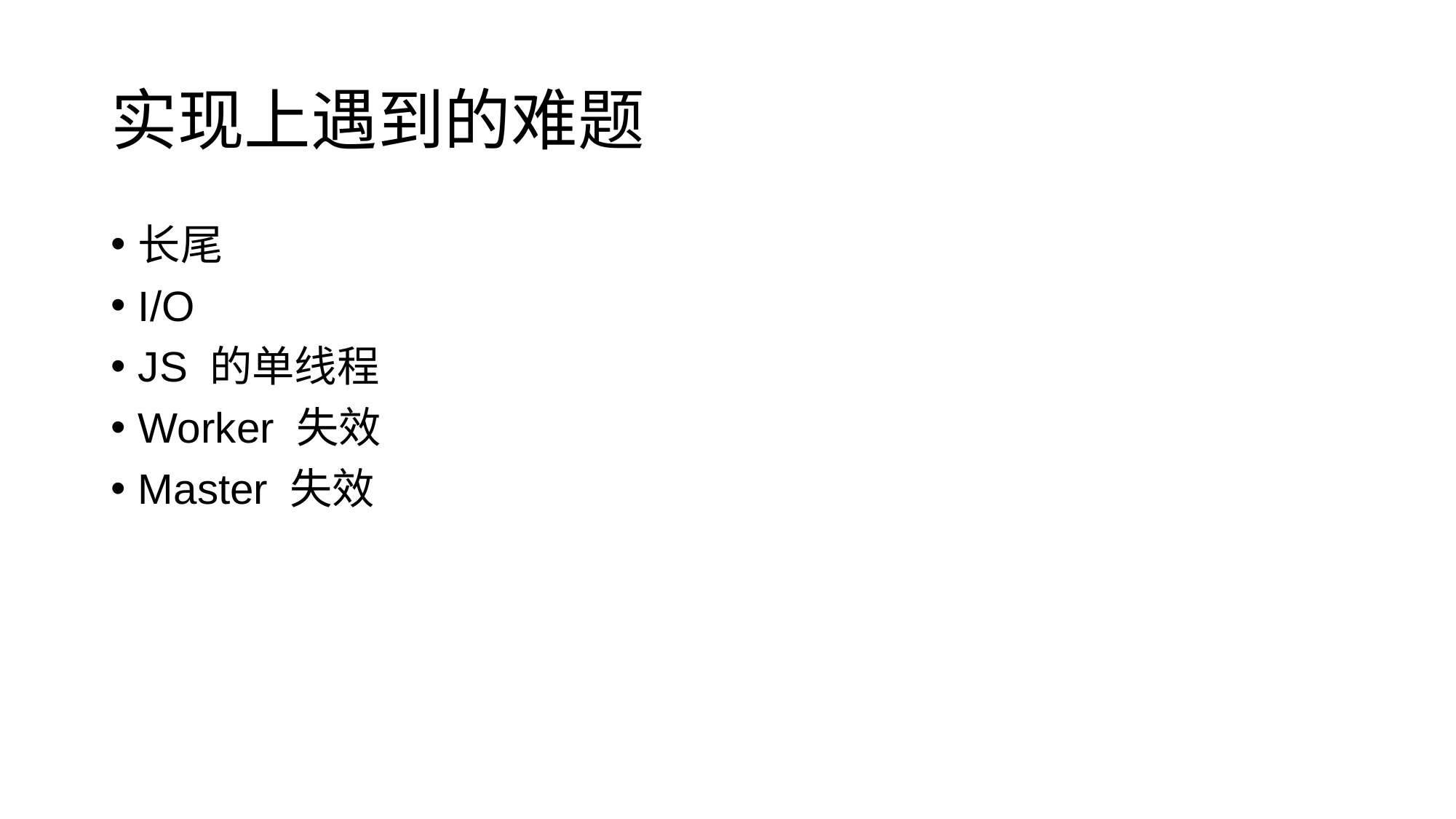

# 实现上遇到的难题
长尾
I/O
JS 的单线程
Worker 失效
Master 失效